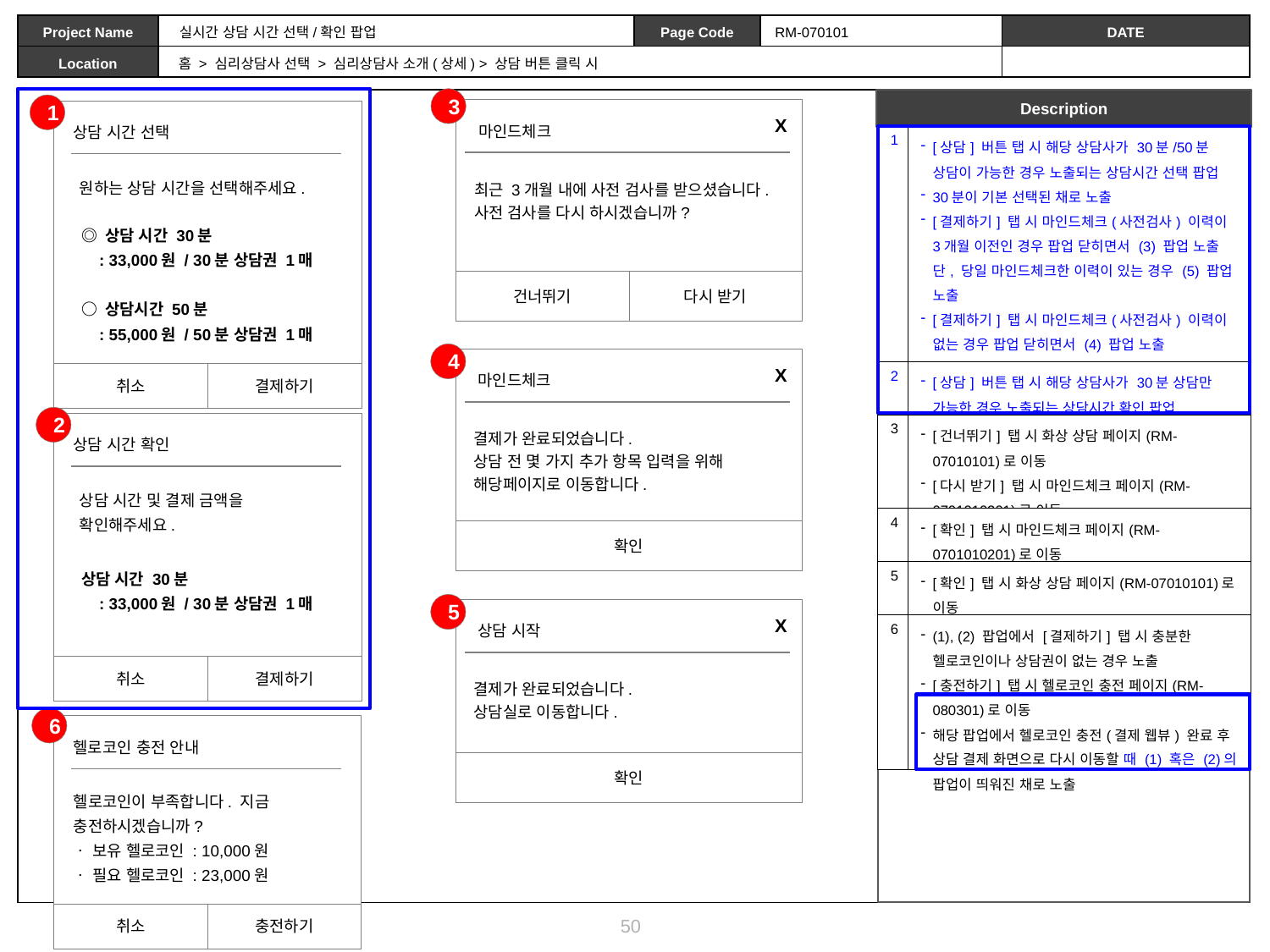

실시간 상담 시간 선택/확인 팝업
RM-070101
홈 > 심리상담사 선택 > 심리상담사 소개(상세) > 상담 버튼 클릭 시

3
1

상담 시간 선택
원하는 상담 시간을 선택해주세요.
◎ 상담 시간 30분
    : 33,000원 / 30분 상담권 1매

○ 상담시간 50분
    : 55,000원 / 50분 상담권 1매
결제하기
취소
X
마인드체크
| 1 | [상담] 버튼 탭 시 해당 상담사가 30분/50분 상담이 가능한 경우 노출되는 상담시간 선택 팝업 30분이 기본 선택된 채로 노출 [결제하기] 탭 시 마인드체크(사전검사) 이력이 3개월 이전인 경우 팝업 닫히면서 (3) 팝업 노출단, 당일 마인드체크한 이력이 있는 경우 (5) 팝업 노출 [결제하기] 탭 시 마인드체크(사전검사) 이력이 없는 경우 팝업 닫히면서 (4) 팝업 노출 [결제하기] 탭 시 마인드체크 이력이 3개월이 초과된 경우 (4) 팝업 노출 |
| --- | --- |
| 2 | [상담] 버튼 탭 시 해당 상담사가 30분 상담만 가능한 경우 노출되는 상담시간 확인 팝업 |
| 3 | [건너뛰기] 탭 시 화상 상담 페이지(RM-07010101)로 이동 [다시 받기] 탭 시 마인드체크 페이지(RM-0701010201)로 이동 |
| 4 | [확인] 탭 시 마인드체크 페이지(RM-0701010201)로 이동 |
| 5 | [확인] 탭 시 화상 상담 페이지(RM-07010101)로 이동 |
| 6 | (1), (2) 팝업에서 [결제하기] 탭 시 충분한 헬로코인이나 상담권이 없는 경우 노출 [충전하기] 탭 시 헬로코인 충전 페이지(RM-080301)로 이동 해당 팝업에서 헬로코인 충전(결제 웹뷰) 완료 후 상담 결제 화면으로 다시 이동할 때 (1) 혹은 (2)의 팝업이 띄워진 채로 노출 |

최근 3개월 내에 사전 검사를 받으셨습니다. 사전 검사를 다시 하시겠습니까?
건너뛰기
다시 받기
4

X
마인드체크
2

상담 시간 확인
상담 시간 및 결제 금액을 확인해주세요.
상담 시간 30분
    : 33,000원 / 30분 상담권 1매
결제하기
취소
결제가 완료되었습니다.
상담 전 몇 가지 추가 항목 입력을 위해 해당페이지로 이동합니다.
확인
5

X
상담 시작
결제가 완료되었습니다.
상담실로 이동합니다.

6

헬로코인 충전 안내
헬로코인이 부족합니다. 지금 충전하시겠습니까?
ㆍ 보유 헬로코인 : 10,000원
ㆍ 필요 헬로코인 : 23,000원
충전하기
취소
확인
50